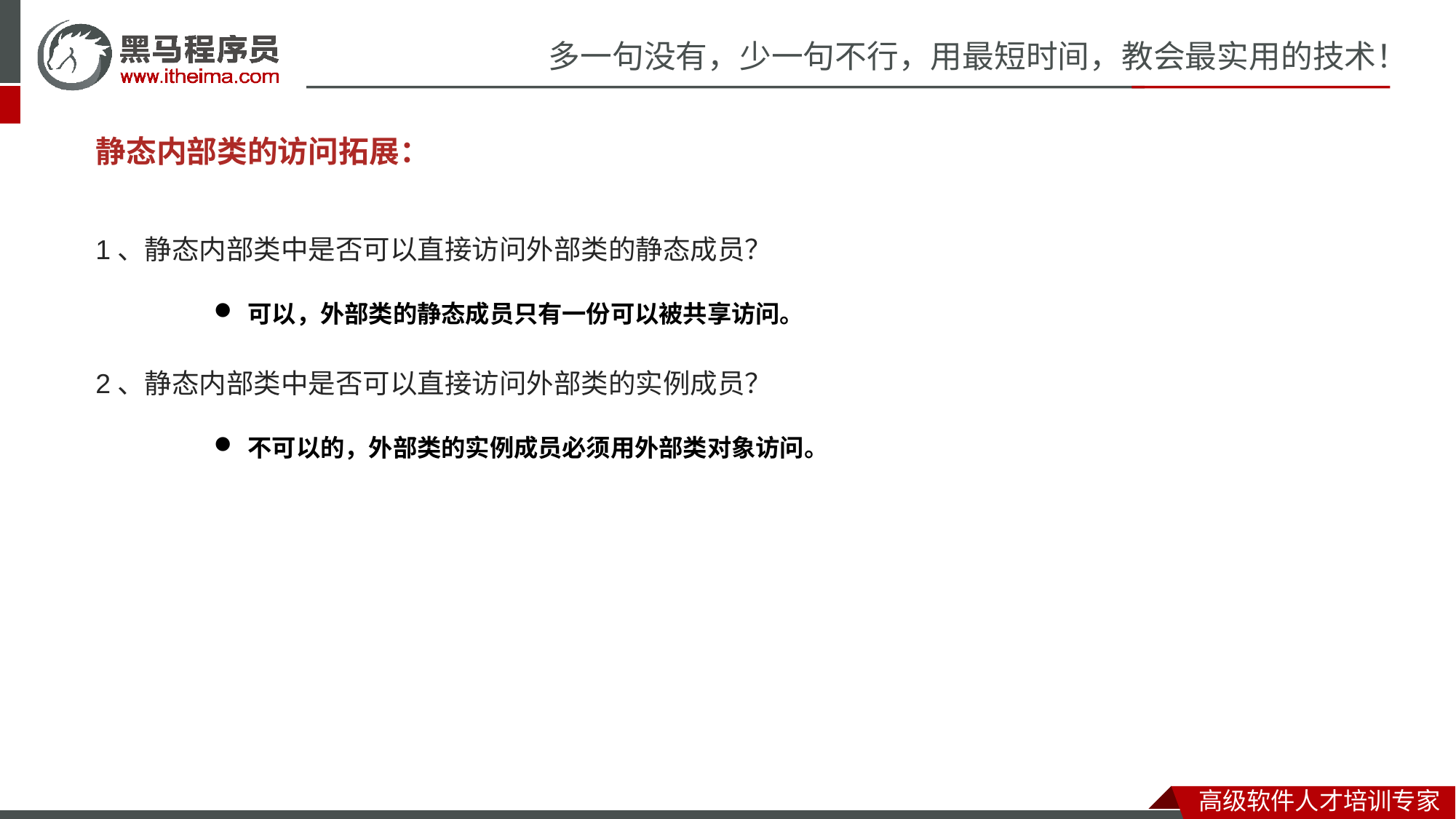

# 静态内部类的访问拓展：
1、静态内部类中是否可以直接访问外部类的静态成员？
可以，外部类的静态成员只有一份可以被共享访问。
2、静态内部类中是否可以直接访问外部类的实例成员？
不可以的，外部类的实例成员必须用外部类对象访问。